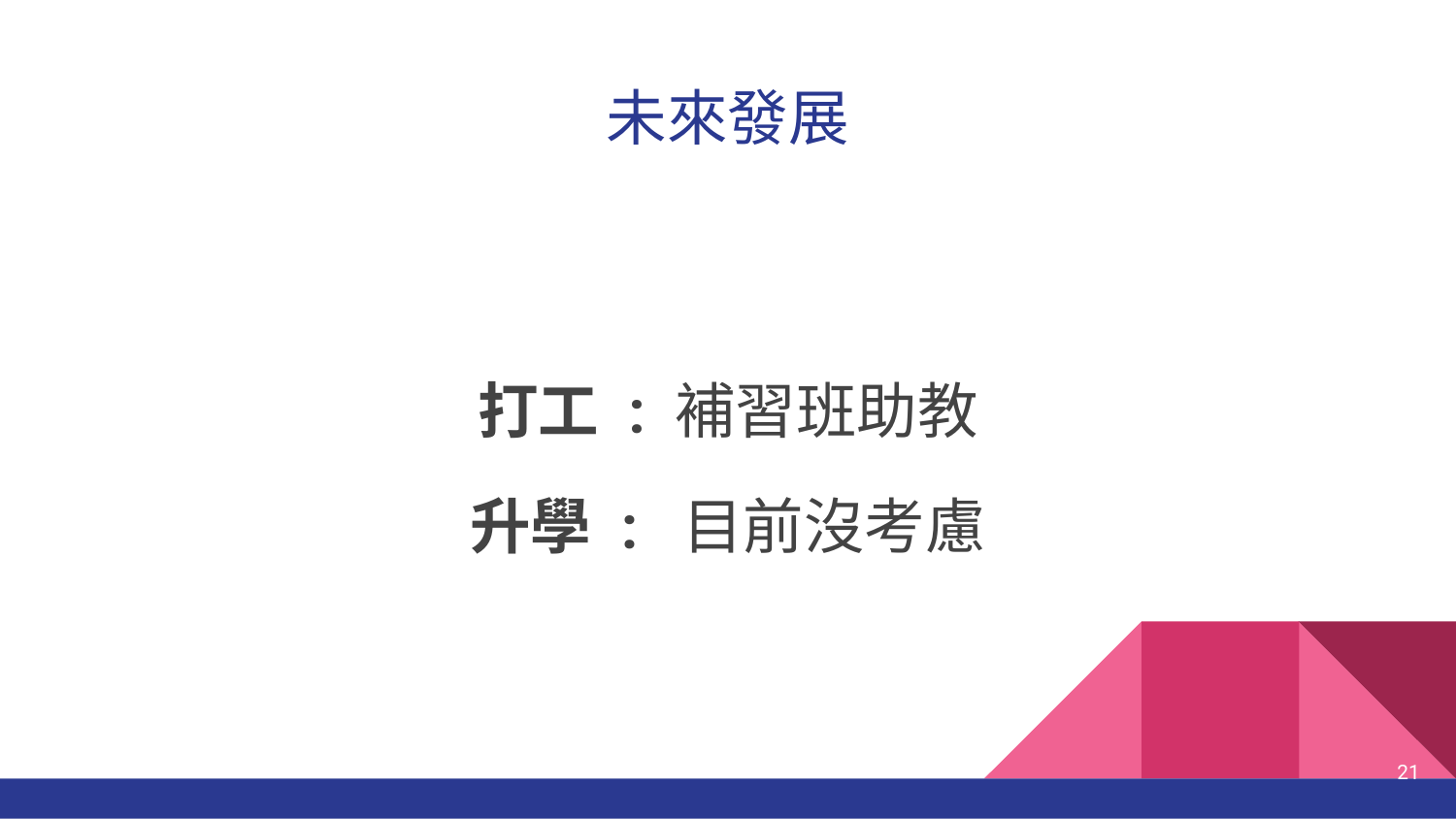

# 未來發展
打工 : 補習班助教
升學 :  目前沒考慮
21